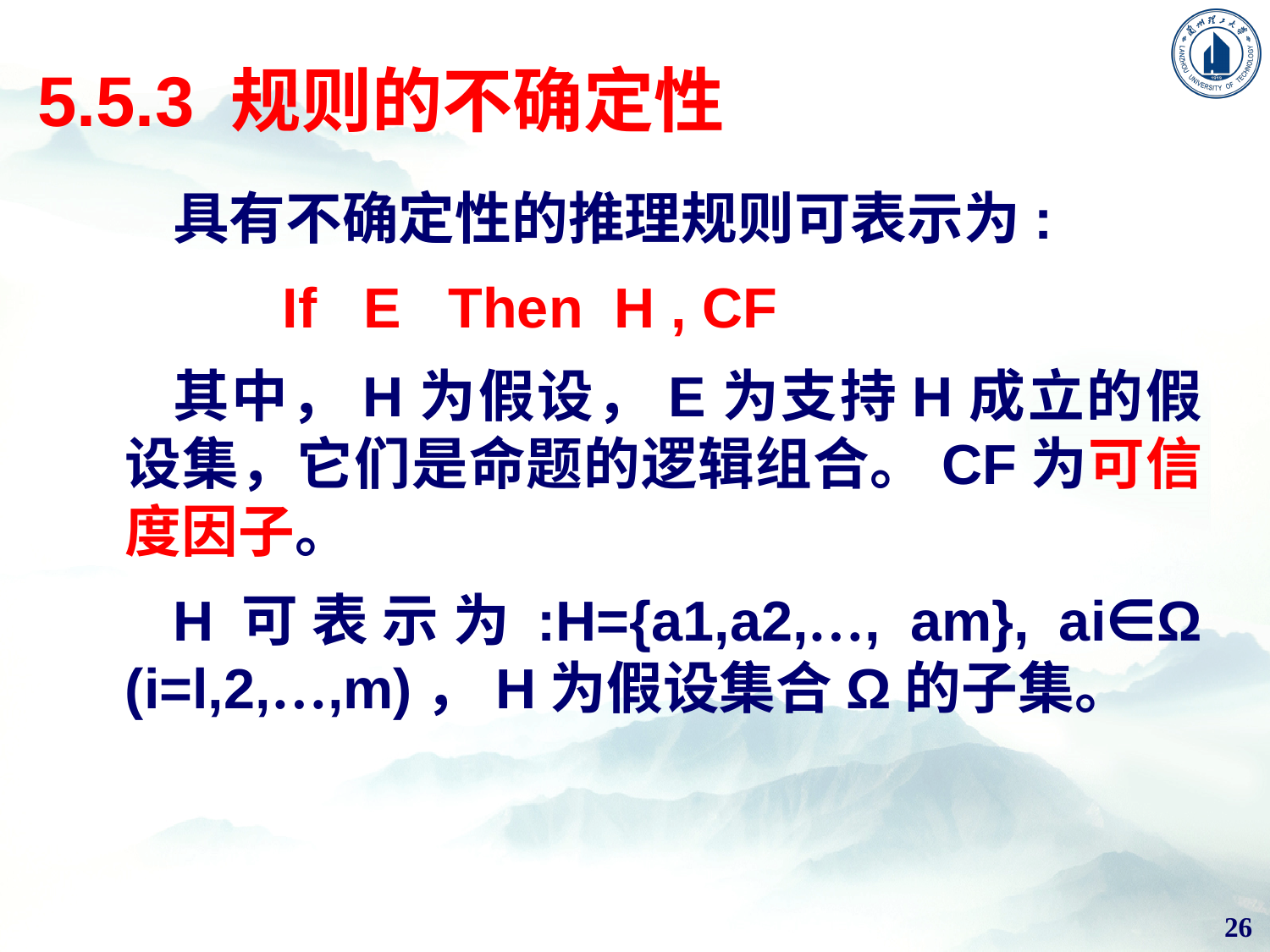

# 5.5.3 规则的不确定性
具有不确定性的推理规则可表示为:
       If   E   Then  H , CF
其中，H为假设，E为支持H成立的假设集，它们是命题的逻辑组合。CF为可信度因子。
H可表示为:H={a1,a2,…, am}, ai∈Ω (i=l,2,…,m)，H为假设集合Ω的子集。
26